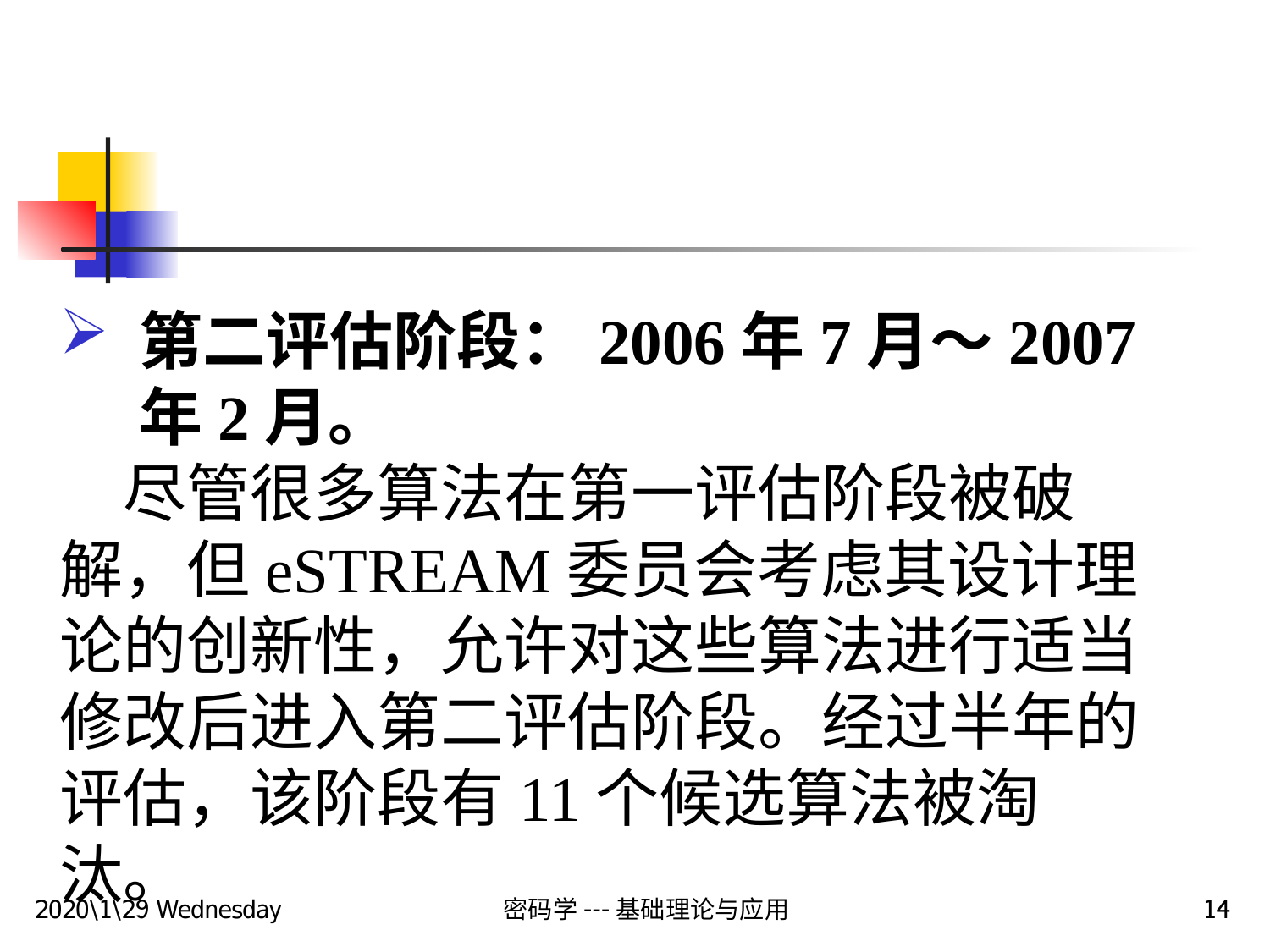

第二评估阶段：2006年7月～2007年2月。
尽管很多算法在第一评估阶段被破解，但eSTREAM委员会考虑其设计理论的创新性，允许对这些算法进行适当修改后进入第二评估阶段。经过半年的评估，该阶段有11个候选算法被淘汰。
2020\1\29 Wednesday
密码学---基础理论与应用
14